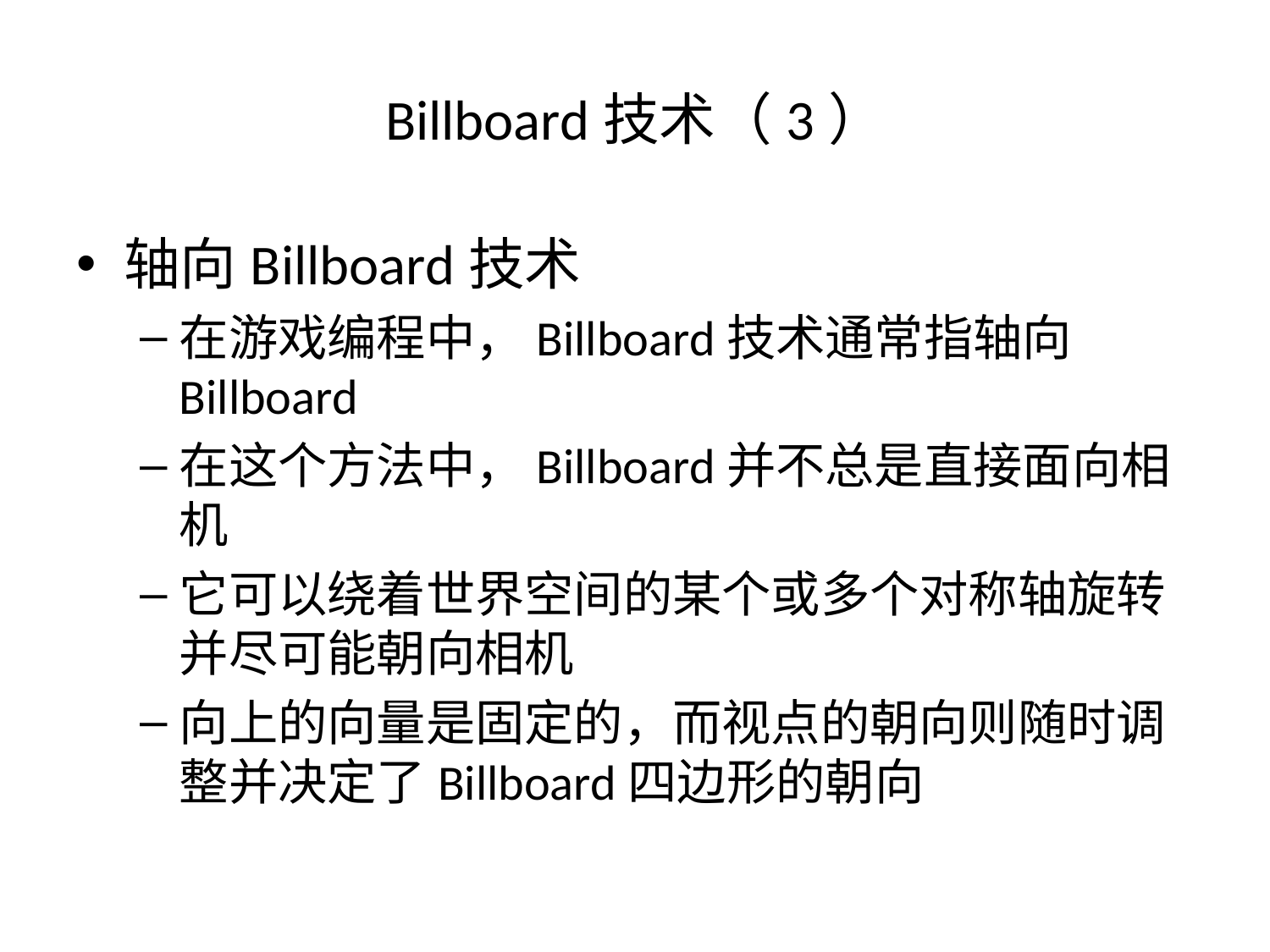

# Billboard技术（3）
轴向Billboard技术
在游戏编程中，Billboard技术通常指轴向Billboard
在这个方法中，Billboard并不总是直接面向相机
它可以绕着世界空间的某个或多个对称轴旋转并尽可能朝向相机
向上的向量是固定的，而视点的朝向则随时调整并决定了Billboard四边形的朝向